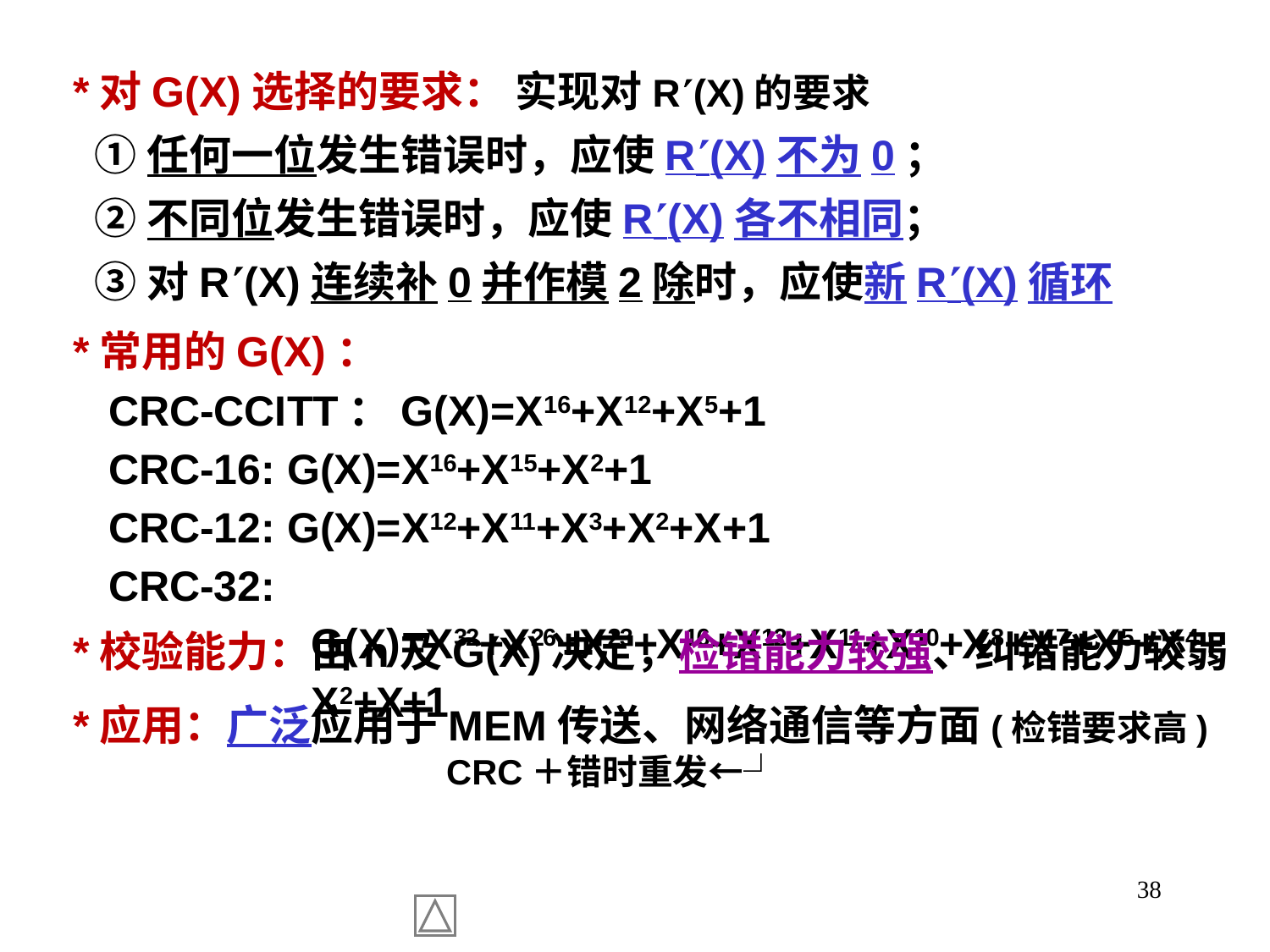

*对G(X)选择的要求： 实现对R′(X)的要求
      ①任何一位发生错误时，应使R′(X)不为0；
      ②不同位发生错误时，应使R′(X)各不相同；
      ③对R′(X)连续补0并作模2除时，应使新R′(X)循环
   *常用的G(X)：
      CRC-CCITT：G(X)=X16+X12+X5+1
      CRC-16: G(X)=X16+X15+X2+1
      CRC-12: G(X)=X12+X11+X3+X2+X+1
      CRC-32: G(X)=X32+X26+X23+X16+X12+X11+X10+X8+X7+X5+X4+X2+X+1
   *校验能力：由n及G(X)决定，检错能力较强、纠错能力较弱
   *应用：广泛应用于MEM传送、网络通信等方面(检错要求高)
                                          CRC＋错时重发←┘
38